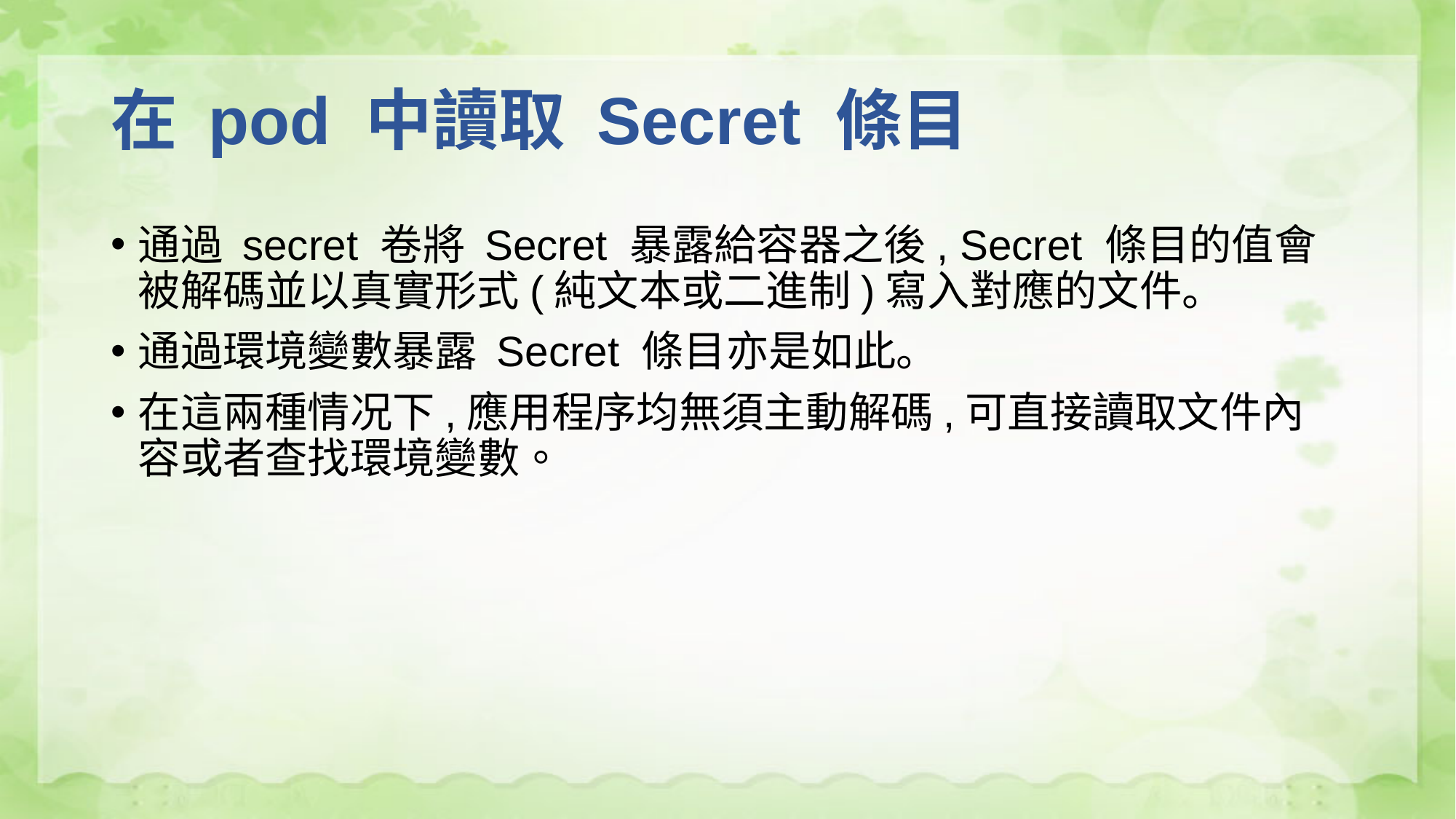

# 在 pod 中讀取 Secret 條目
通過 secret 卷將 Secret 暴露給容器之後, Secret 條目的值會被解碼並以真實形式(純文本或二進制)寫入對應的文件。
通過環境變數暴露 Secret 條目亦是如此。
在這兩種情况下,應用程序均無須主動解碼,可直接讀取文件內容或者查找環境變數。